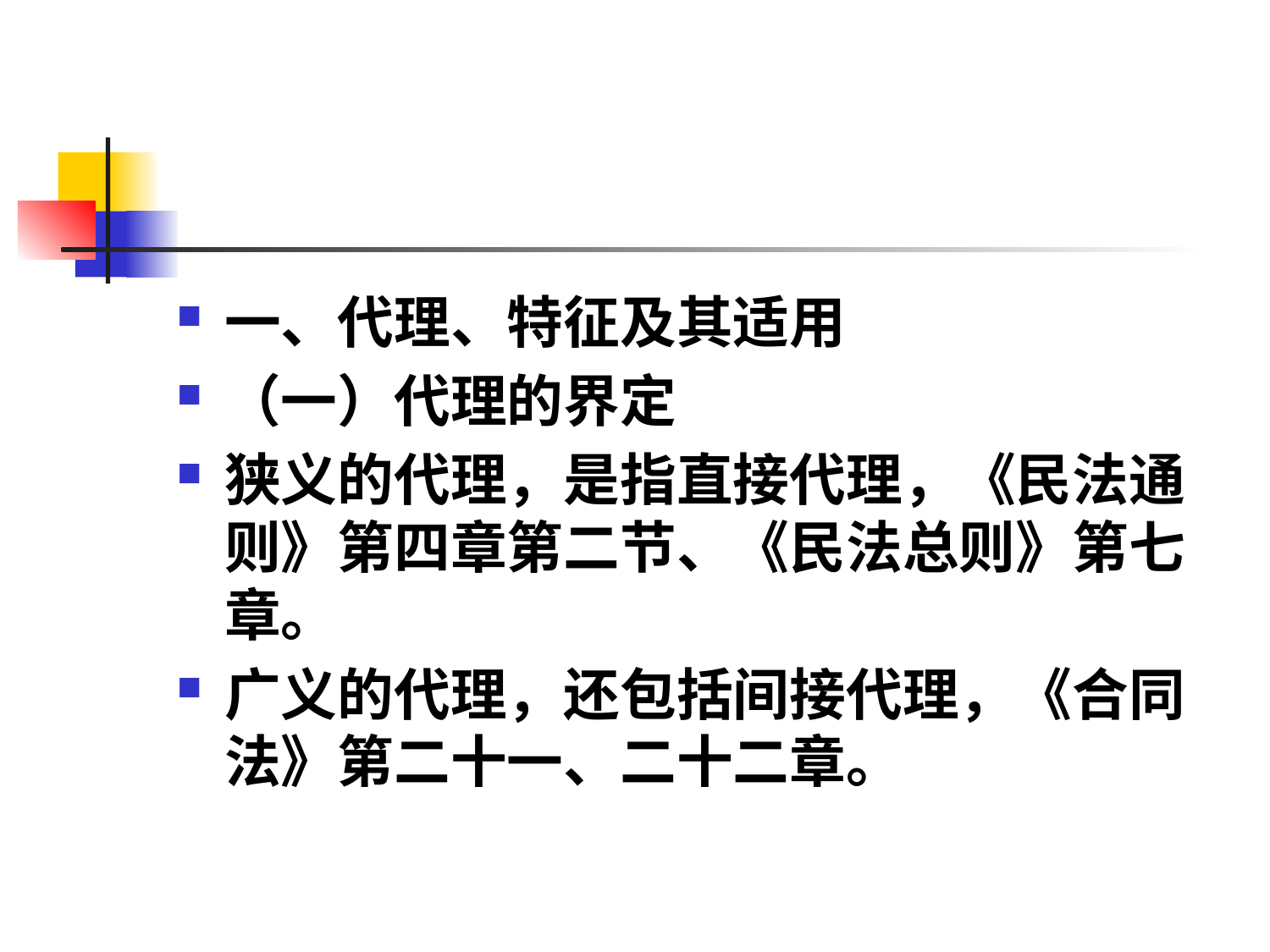

#
一、代理、特征及其适用
（一）代理的界定
狭义的代理，是指直接代理，《民法通则》第四章第二节、《民法总则》第七章。
广义的代理，还包括间接代理，《合同法》第二十一、二十二章。